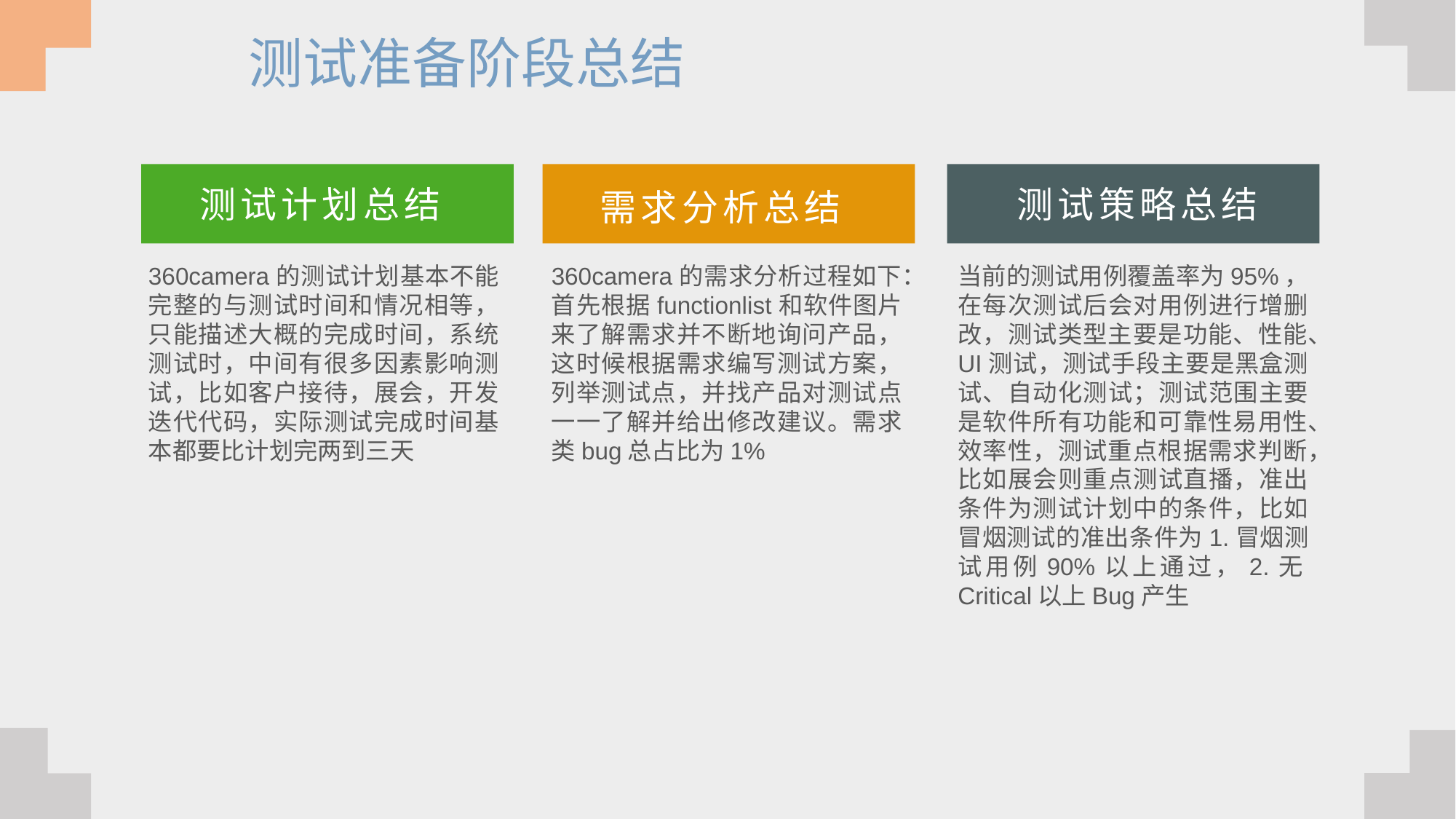

测试准备阶段总结

测试策略总结
测试计划总结
需求分析总结
360camera的测试计划基本不能完整的与测试时间和情况相等，只能描述大概的完成时间，系统测试时，中间有很多因素影响测试，比如客户接待，展会，开发迭代代码，实际测试完成时间基本都要比计划完两到三天
360camera的需求分析过程如下：首先根据functionlist和软件图片来了解需求并不断地询问产品，这时候根据需求编写测试方案，列举测试点，并找产品对测试点一一了解并给出修改建议。需求类bug总占比为1%
当前的测试用例覆盖率为95%，在每次测试后会对用例进行增删改，测试类型主要是功能、性能、UI测试，测试手段主要是黑盒测试、自动化测试；测试范围主要是软件所有功能和可靠性易用性、效率性，测试重点根据需求判断，比如展会则重点测试直播，准出条件为测试计划中的条件，比如冒烟测试的准出条件为1.冒烟测试用例90%以上通过，2.无Critical以上Bug产生